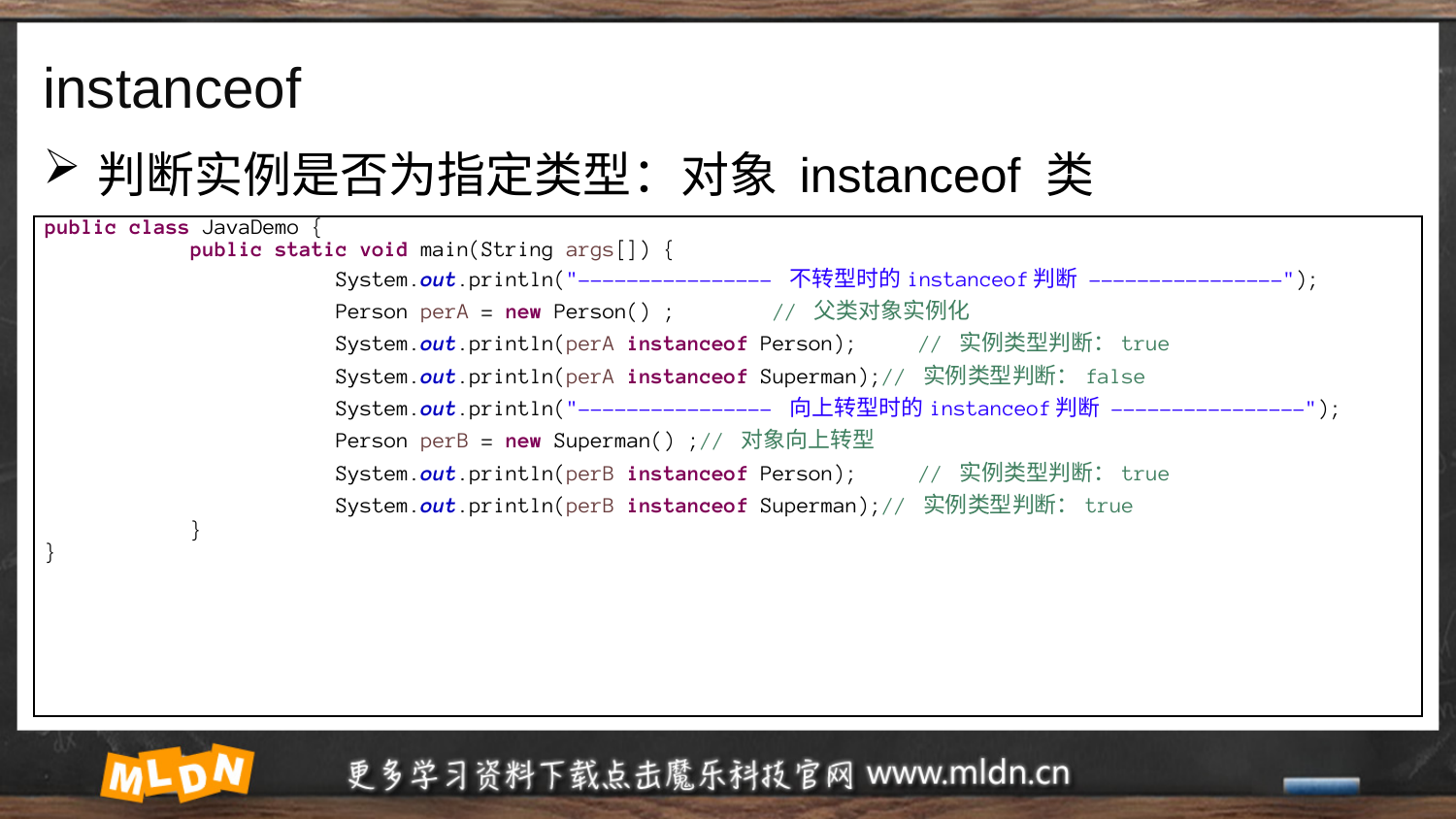

# instanceof
判断实例是否为指定类型：对象 instanceof 类
| public class JavaDemo { public static void main(String args[]) { System.out.println("---------------- 不转型时的instanceof判断 ----------------"); Person perA = new Person() ; // 父类对象实例化 System.out.println(perA instanceof Person); // 实例类型判断：true System.out.println(perA instanceof Superman);// 实例类型判断：false System.out.println("---------------- 向上转型时的instanceof判断 ----------------"); Person perB = new Superman() ;// 对象向上转型 System.out.println(perB instanceof Person); // 实例类型判断：true System.out.println(perB instanceof Superman);// 实例类型判断：true } } |
| --- |